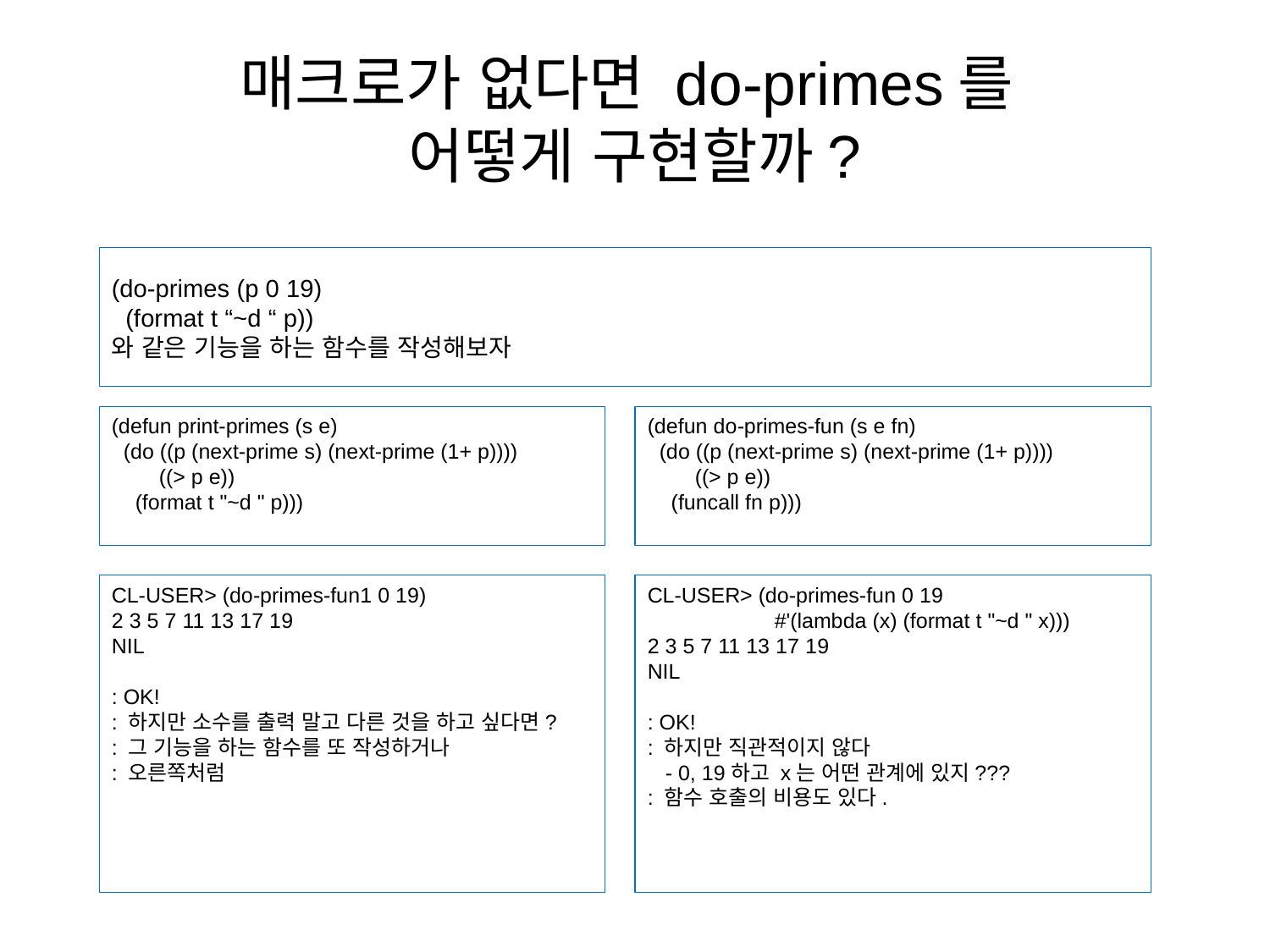

# 매크로가 없다면 do-primes를 어떻게 구현할까?
(do-primes (p 0 19)
  (format t “~d “ p))
와 같은 기능을 하는 함수를 작성해보자
(defun print-primes (s e)
  (do ((p (next-prime s) (next-prime (1+ p))))
        ((> p e))
    (format t "~d " p)))

(defun do-primes-fun (s e fn)
  (do ((p (next-prime s) (next-prime (1+ p))))
        ((> p e))
    (funcall fn p)))

CL-USER> (do-primes-fun1 0 19)
2 3 5 7 11 13 17 19
NIL

: OK!
: 하지만 소수를 출력 말고 다른 것을 하고 싶다면?
: 그 기능을 하는 함수를 또 작성하거나
: 오른쪽처럼

CL-USER> (do-primes-fun 0 19
	#'(lambda (x) (format t "~d " x)))
2 3 5 7 11 13 17 19
NIL

: OK!
: 하지만 직관적이지 않다
   - 0, 19하고 x는 어떤 관계에 있지???
: 함수 호출의 비용도 있다.